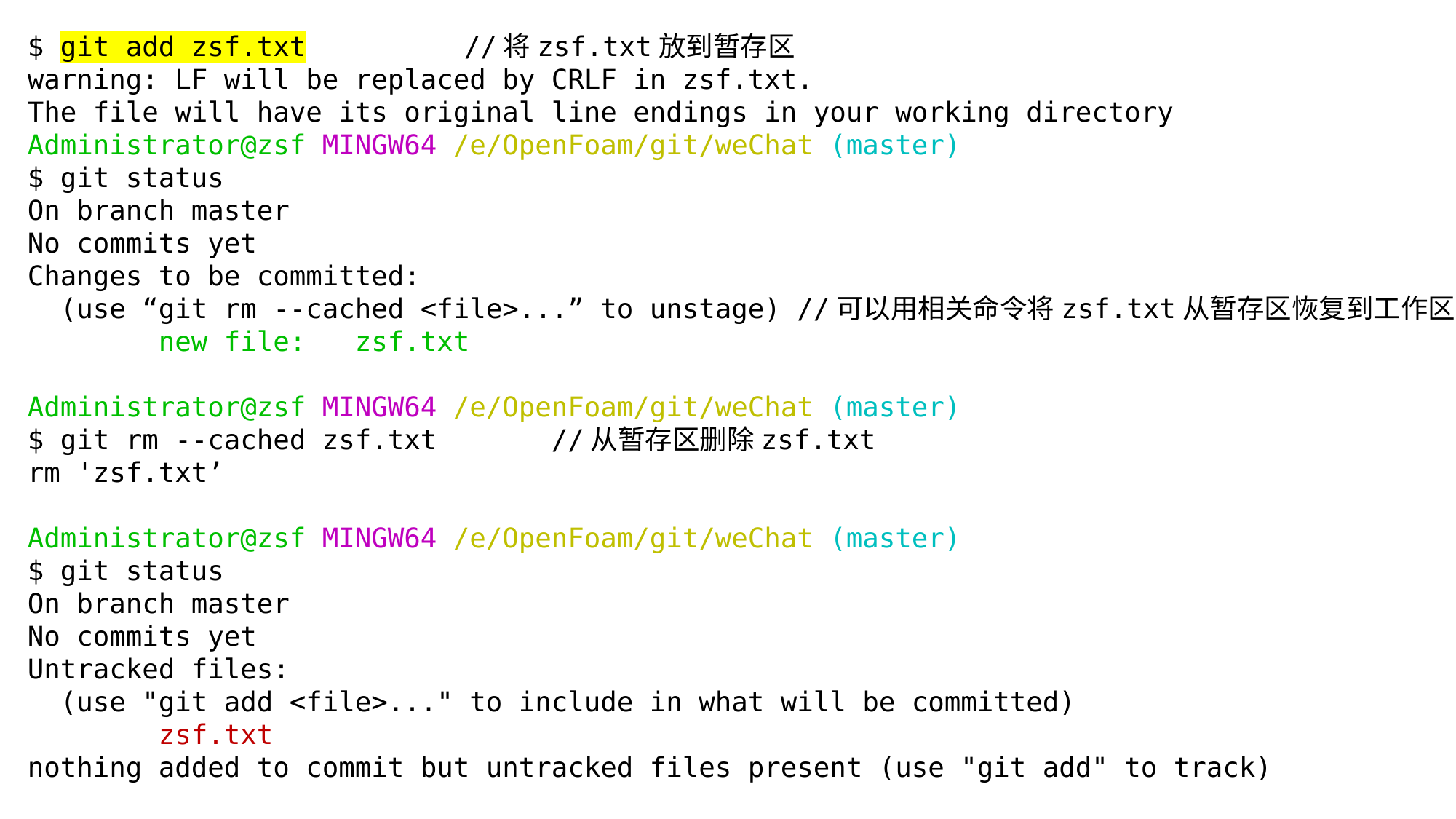

$ git add zsf.txt  		//将zsf.txt放到暂存区
warning: LF will be replaced by CRLF in zsf.txt.
The file will have its original line endings in your working directory
Administrator@zsf MINGW64 /e/OpenFoam/git/weChat (master)
$ git status
On branch master
No commits yet
Changes to be committed:
  (use “git rm --cached <file>...” to unstage) //可以用相关命令将zsf.txt从暂存区恢复到工作区
        new file:   zsf.txt

Administrator@zsf MINGW64 /e/OpenFoam/git/weChat (master)
$ git rm --cached zsf.txt       //从暂存区删除zsf.txt
rm 'zsf.txt’

Administrator@zsf MINGW64 /e/OpenFoam/git/weChat (master)
$ git status
On branch master
No commits yet
Untracked files:
  (use "git add <file>..." to include in what will be committed)
        zsf.txt
nothing added to commit but untracked files present (use "git add" to track)